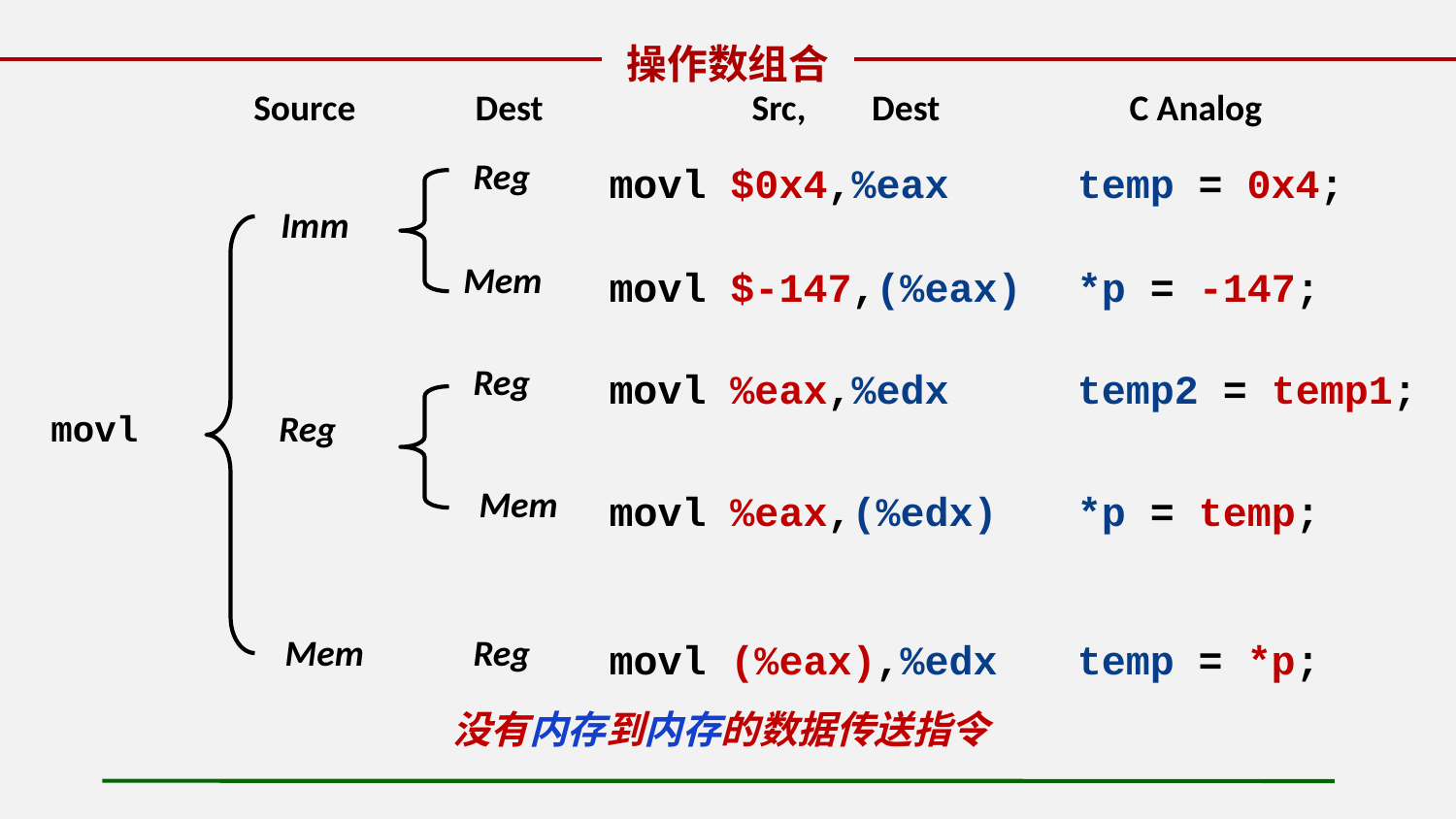

操作数组合
 Source
Dest
 Src,        Dest
C Analog
Reg
movl $0x4,%eax
temp = 0x4;

Imm

Mem
movl $-147,(%eax)
*p = -147;
Reg
movl %eax,%edx
temp2 = temp1;

movl
Reg
Mem
movl %eax,(%edx)
*p = temp;
Mem
Reg
movl (%eax),%edx
temp = *p;
没有内存到内存的数据传送指令